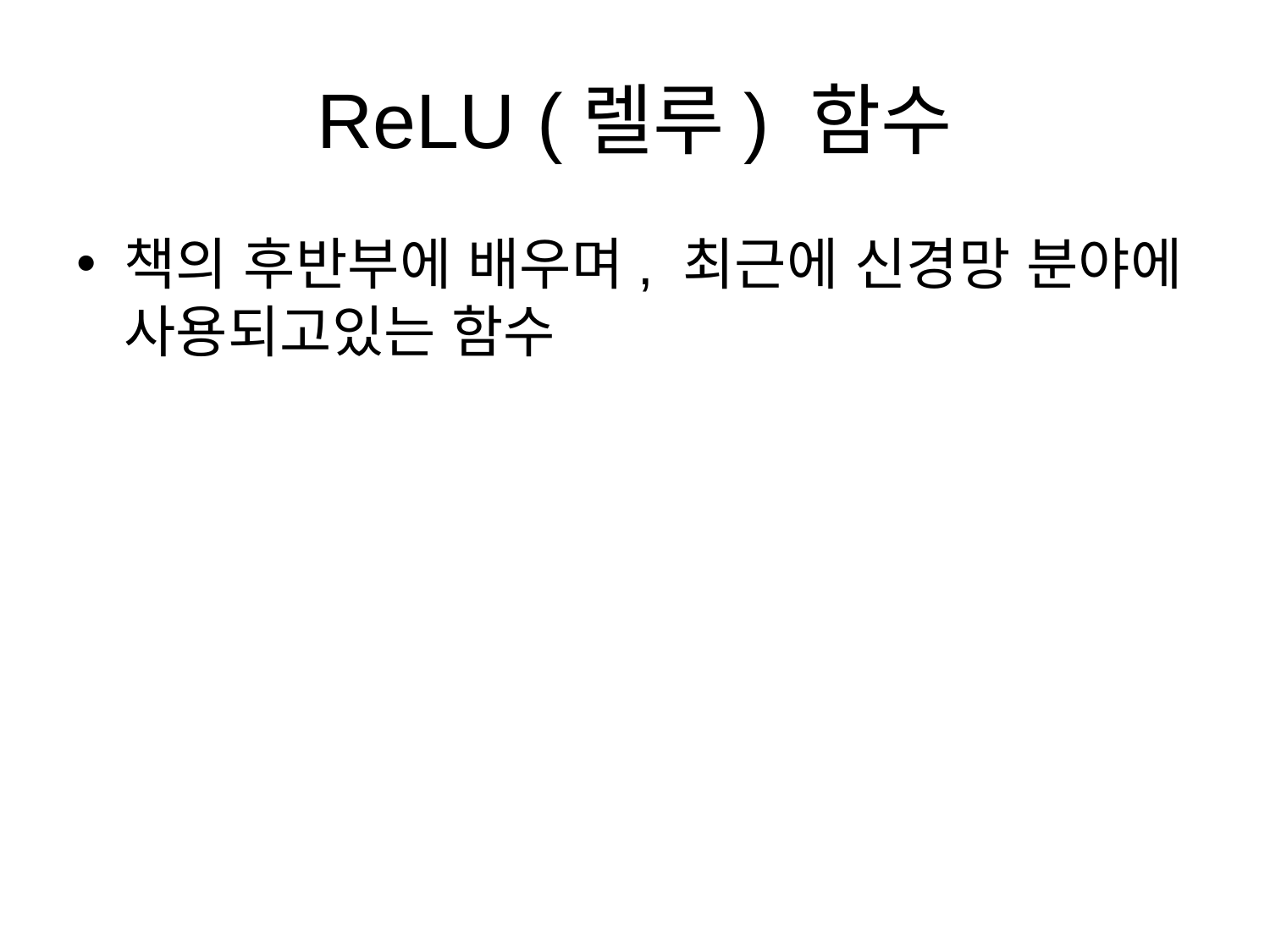

# ReLU (렐루) 함수
책의 후반부에 배우며, 최근에 신경망 분야에 사용되고있는 함수